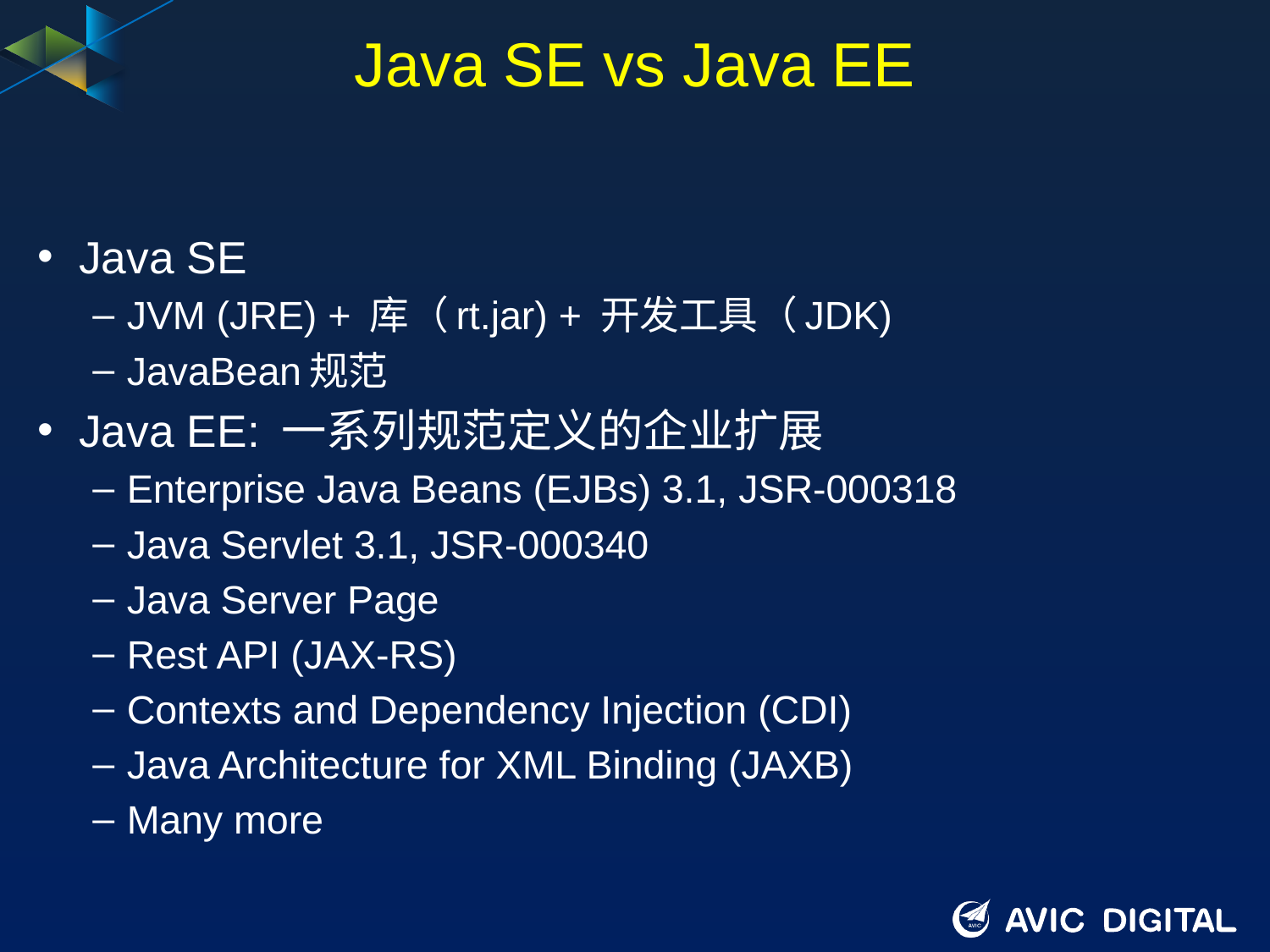

# Java SE vs Java EE
Java SE
JVM (JRE) + 库（rt.jar) + 开发工具（JDK)
JavaBean规范
Java EE: 一系列规范定义的企业扩展
Enterprise Java Beans (EJBs) 3.1, JSR-000318
Java Servlet 3.1, JSR-000340
Java Server Page
Rest API (JAX-RS)
Contexts and Dependency Injection (CDI)
Java Architecture for XML Binding (JAXB)
Many more